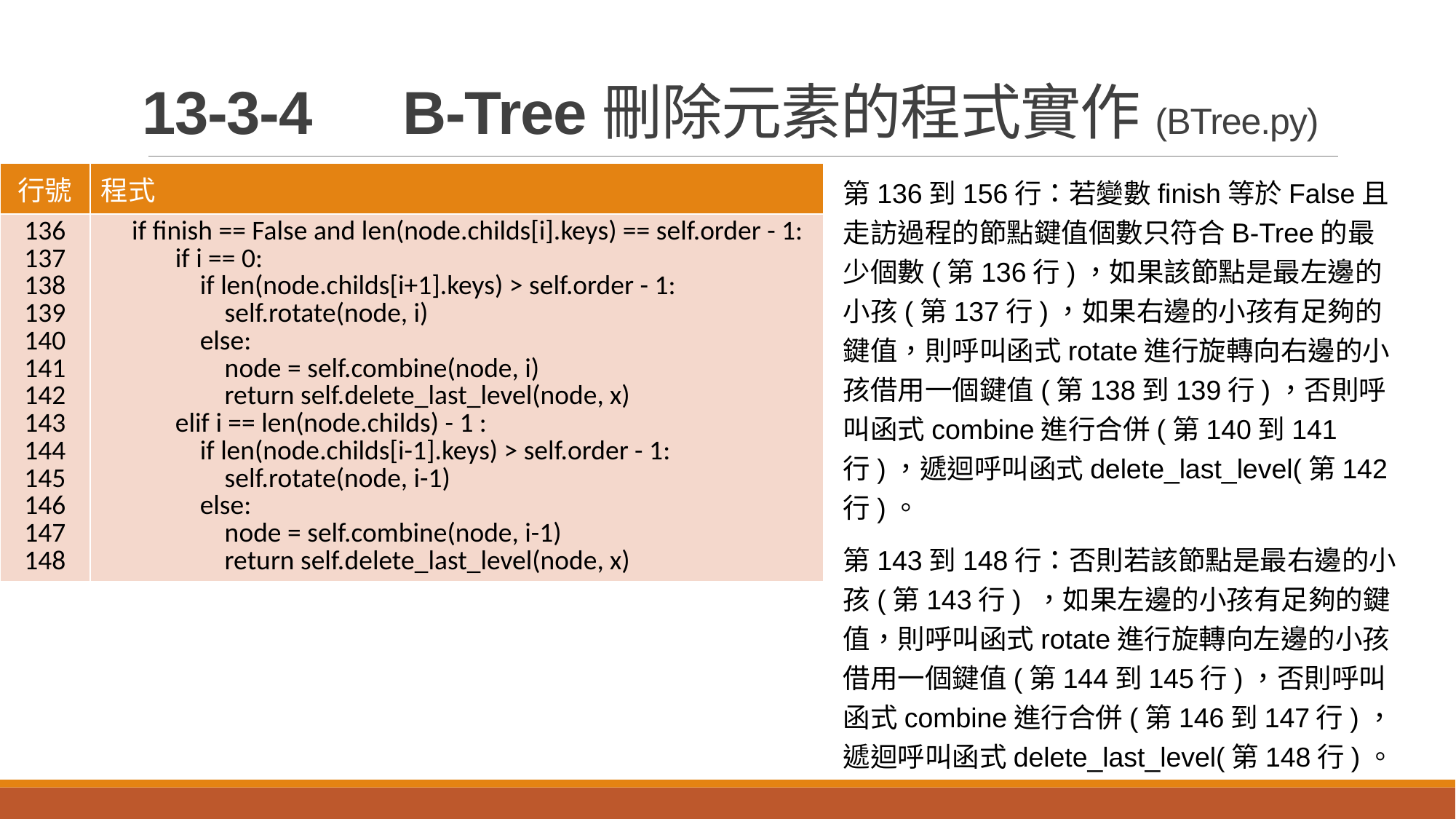

# 13-3-4　B-Tree刪除元素的程式實作(BTree.py)
| 行號 | 程式 |
| --- | --- |
| 136 137 138 139 140 141 142 143 144 145 146 147 148 | if finish == False and len(node.childs[i].keys) == self.order - 1: if i == 0: if len(node.childs[i+1].keys) > self.order - 1: self.rotate(node, i) else: node = self.combine(node, i) return self.delete\_last\_level(node, x) elif i == len(node.childs) - 1 : if len(node.childs[i-1].keys) > self.order - 1: self.rotate(node, i-1) else: node = self.combine(node, i-1) return self.delete\_last\_level(node, x) |

第136到156行：若變數finish等於False且走訪過程的節點鍵值個數只符合B-Tree的最少個數(第136行)，如果該節點是最左邊的小孩(第137行)，如果右邊的小孩有足夠的鍵值，則呼叫函式rotate進行旋轉向右邊的小孩借用一個鍵值(第138到139行)，否則呼叫函式combine進行合併(第140到141行)，遞迴呼叫函式delete_last_level(第142行)。
第143到148行：否則若該節點是最右邊的小孩(第143行) ，如果左邊的小孩有足夠的鍵值，則呼叫函式rotate進行旋轉向左邊的小孩借用一個鍵值(第144到145行)，否則呼叫函式combine進行合併(第146到147行)，遞迴呼叫函式delete_last_level(第148行)。